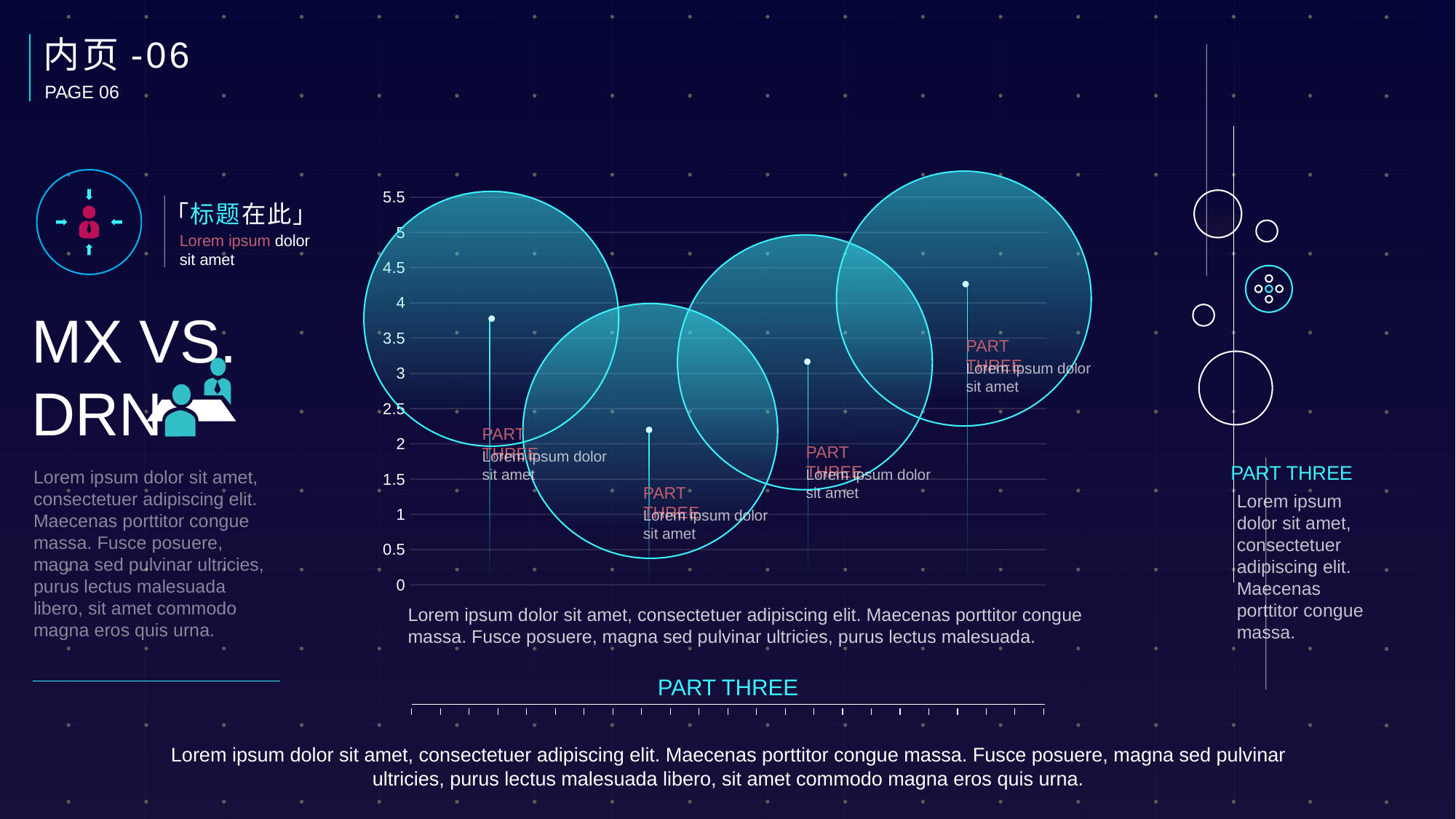

内页-06
PAGE 06

### Chart

| Category | 系列 1 |
|---|---|
| 类别 1 | 3.8 |
| 类别 2 | 2.2 |
| 类别 3 | 3.2 |
| 类别 4 | 4.3 |

「标题在此」
Lorem ipsum dolor sit amet
MX VS.
DRN
PART THREE
Lorem ipsum dolor sit amet

PART THREE
PART THREE
Lorem ipsum dolor sit amet
PART THREE
Lorem ipsum dolor sit amet
Lorem ipsum dolor sit amet, consectetuer adipiscing elit. Maecenas porttitor congue massa. Fusce posuere, magna sed pulvinar ultricies, purus lectus malesuada libero, sit amet commodo magna eros quis urna.

PART THREE
Lorem ipsum dolor sit amet, consectetuer adipiscing elit. Maecenas porttitor congue massa.
Lorem ipsum dolor sit amet
Lorem ipsum dolor sit amet, consectetuer adipiscing elit. Maecenas porttitor congue massa. Fusce posuere, magna sed pulvinar ultricies, purus lectus malesuada.
PART THREE
Lorem ipsum dolor sit amet, consectetuer adipiscing elit. Maecenas porttitor congue massa. Fusce posuere, magna sed pulvinar ultricies, purus lectus malesuada libero, sit amet commodo magna eros quis urna.